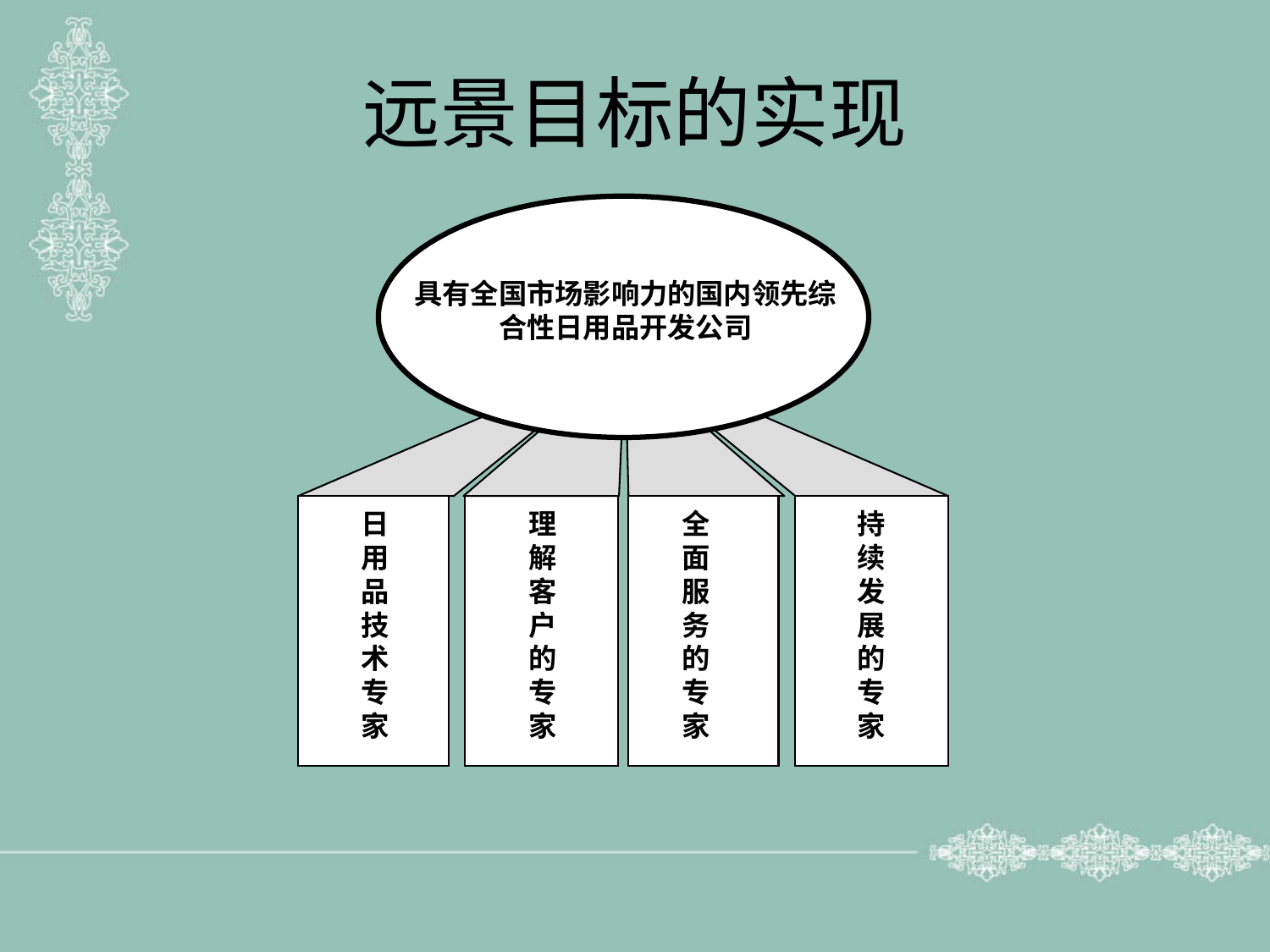

# 远景目标的实现

具有全国市场影响力的国内领先综合性日用品开发公司

日用品技术专家
理解客户的专家
全面服务的专家
持续发展的专家